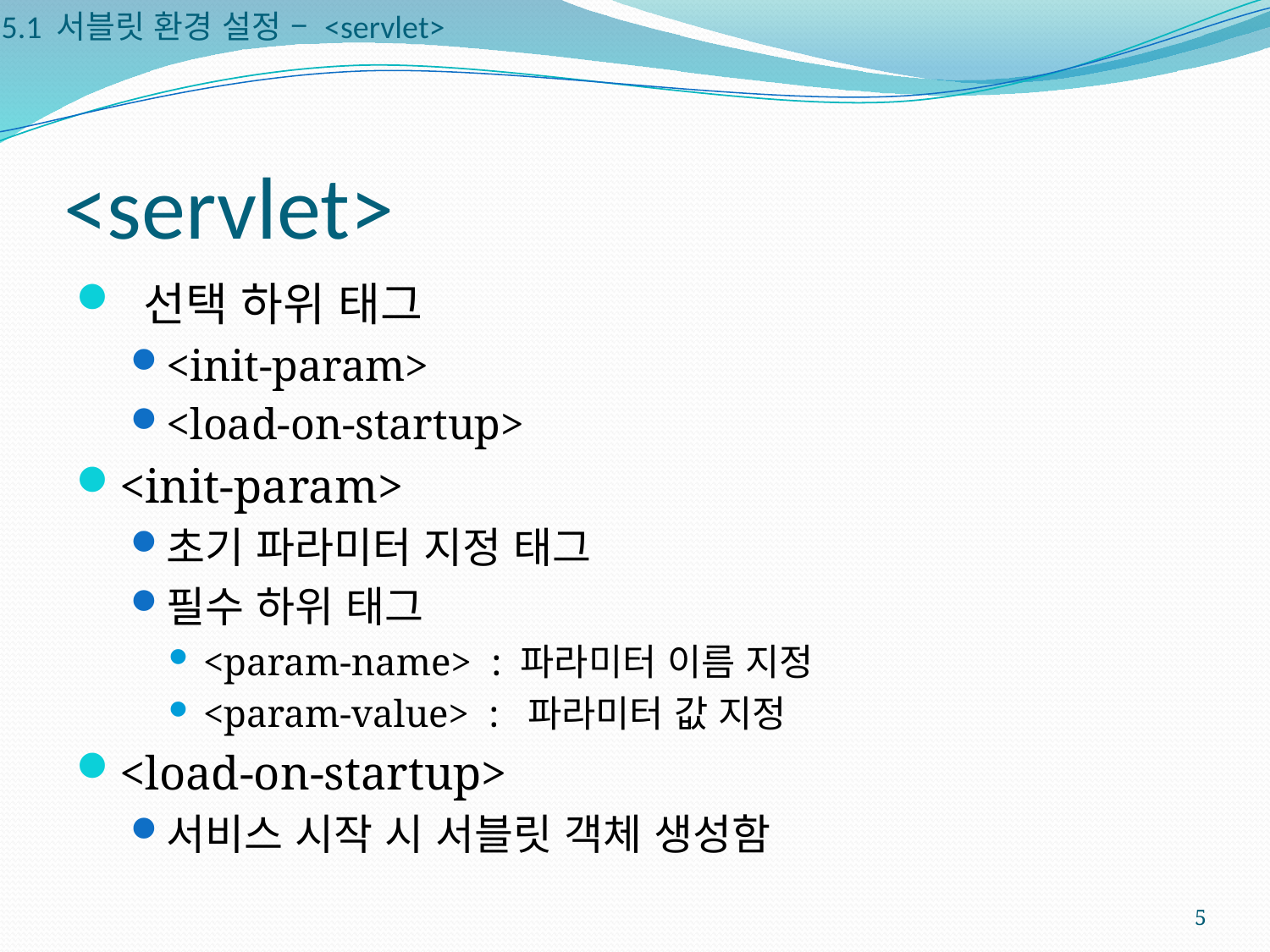

5.1 서블릿 환경 설정 – <servlet>
# <servlet>
 선택 하위 태그
<init-param>
<load-on-startup>
<init-param>
초기 파라미터 지정 태그
필수 하위 태그
<param-name>  : 파라미터 이름 지정
<param-value>  :  파라미터 값 지정
<load-on-startup>
서비스 시작 시 서블릿 객체 생성함

5